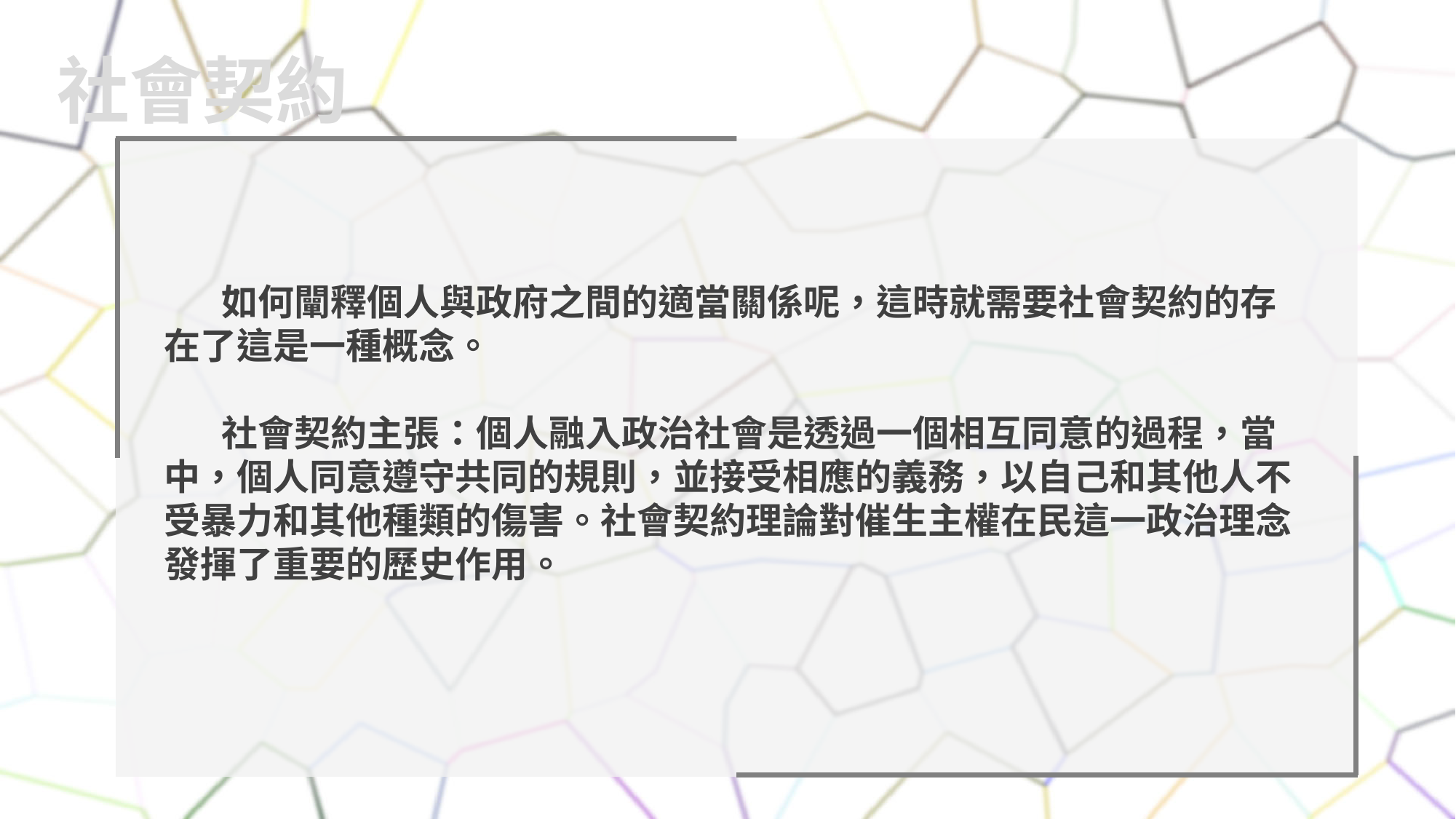

社會契約

      如何闡釋個人與政府之間的適當關係呢，這時就需要社會契約的存在了這是一種概念。

      社會契約主張：個人融入政治社會是透過一個相互同意的過程，當中，個人同意遵守共同的規則，並接受相應的義務，以自己和其他人不受暴力和其他種類的傷害。社會契約理論對催生主權在民這一政治理念發揮了重要的歷史作用。